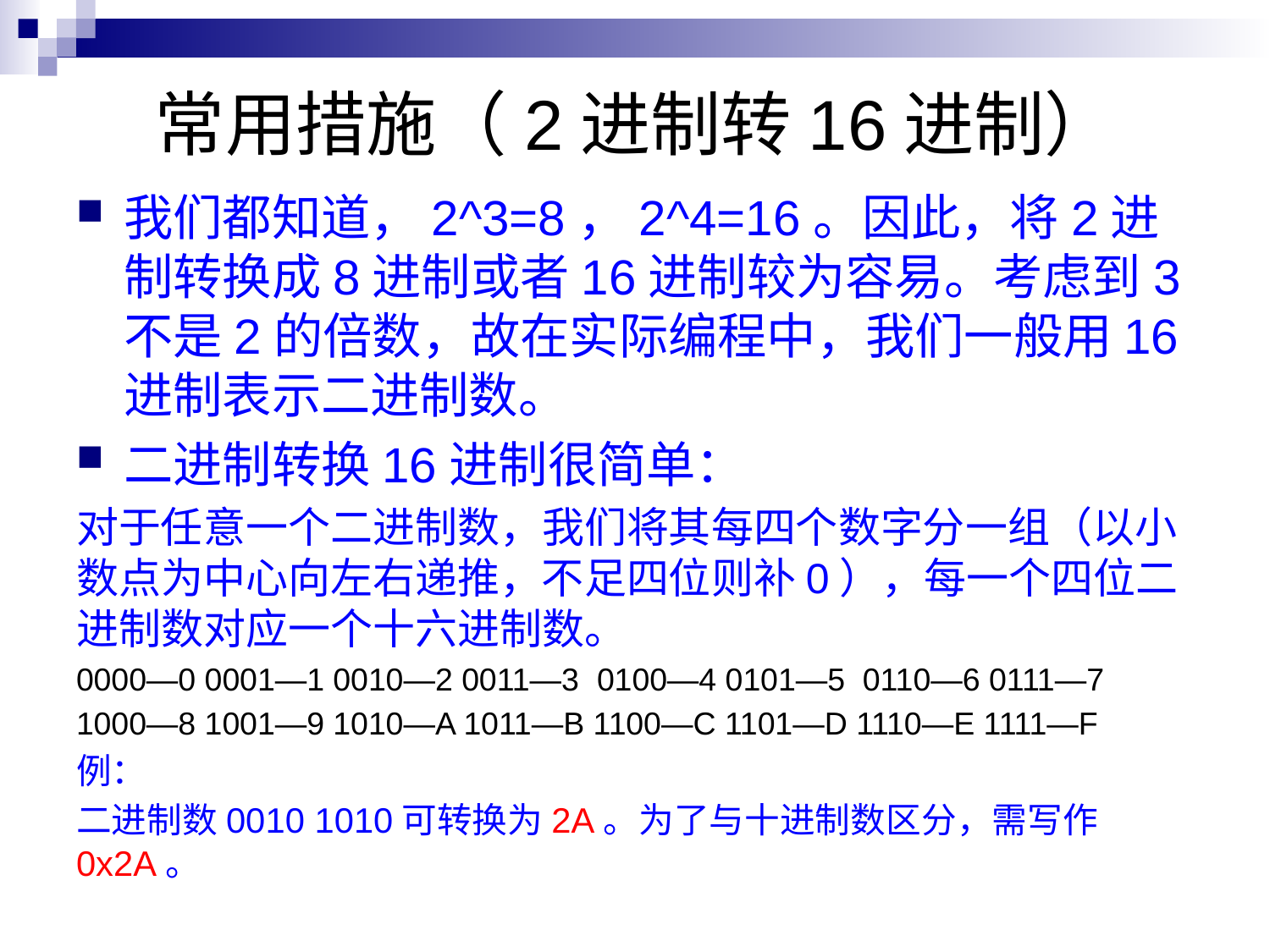

# 常用措施（2进制转16进制）
我们都知道，2^3=8，2^4=16。因此，将2进制转换成8进制或者16进制较为容易。考虑到3不是2的倍数，故在实际编程中，我们一般用16进制表示二进制数。
二进制转换16进制很简单：
对于任意一个二进制数，我们将其每四个数字分一组（以小数点为中心向左右递推，不足四位则补0），每一个四位二进制数对应一个十六进制数。
0000—0 0001—1 0010—2 0011—3  0100—4 0101—5  0110—6 0111—7
1000—8 1001—9 1010—A 1011—B 1100—C 1101—D 1110—E 1111—F
例：
二进制数0010 1010可转换为2A。为了与十进制数区分，需写作0x2A。